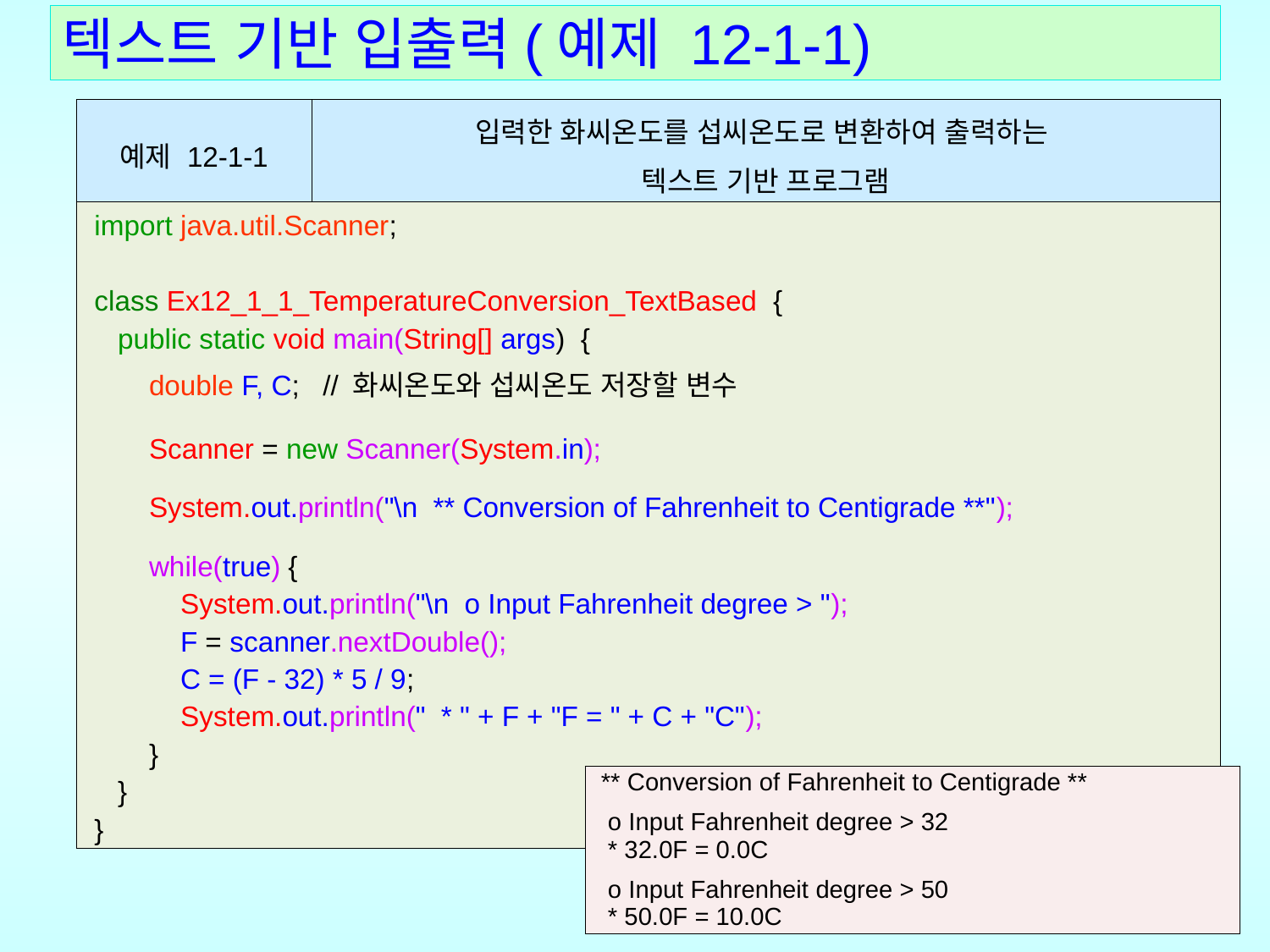

# 텍스트 기반 입출력(예제 12-1-1)
| 예제 12-1-1 | 입력한 화씨온도를 섭씨온도로 변환하여 출력하는 텍스트 기반 프로그램 |
| --- | --- |
| import java.util.Scanner; class Ex12\_1\_1\_TemperatureConversion\_TextBased { public static void main(String[] args) { double F, C; // 화씨온도와 섭씨온도 저장할 변수 Scanner = new Scanner(System.in); System.out.println("\n \*\* Conversion of Fahrenheit to Centigrade \*\*"); while(true) { System.out.println("\n o Input Fahrenheit degree > "); F = scanner.nextDouble(); C = (F - 32) \* 5 / 9; System.out.println(" \* " + F + "F = " + C + "C"); } } } |  |
| \*\* Conversion of Fahrenheit to Centigrade \*\* o Input Fahrenheit degree > 32 \* 32.0F = 0.0C o Input Fahrenheit degree > 50 \* 50.0F = 10.0C |
| --- |